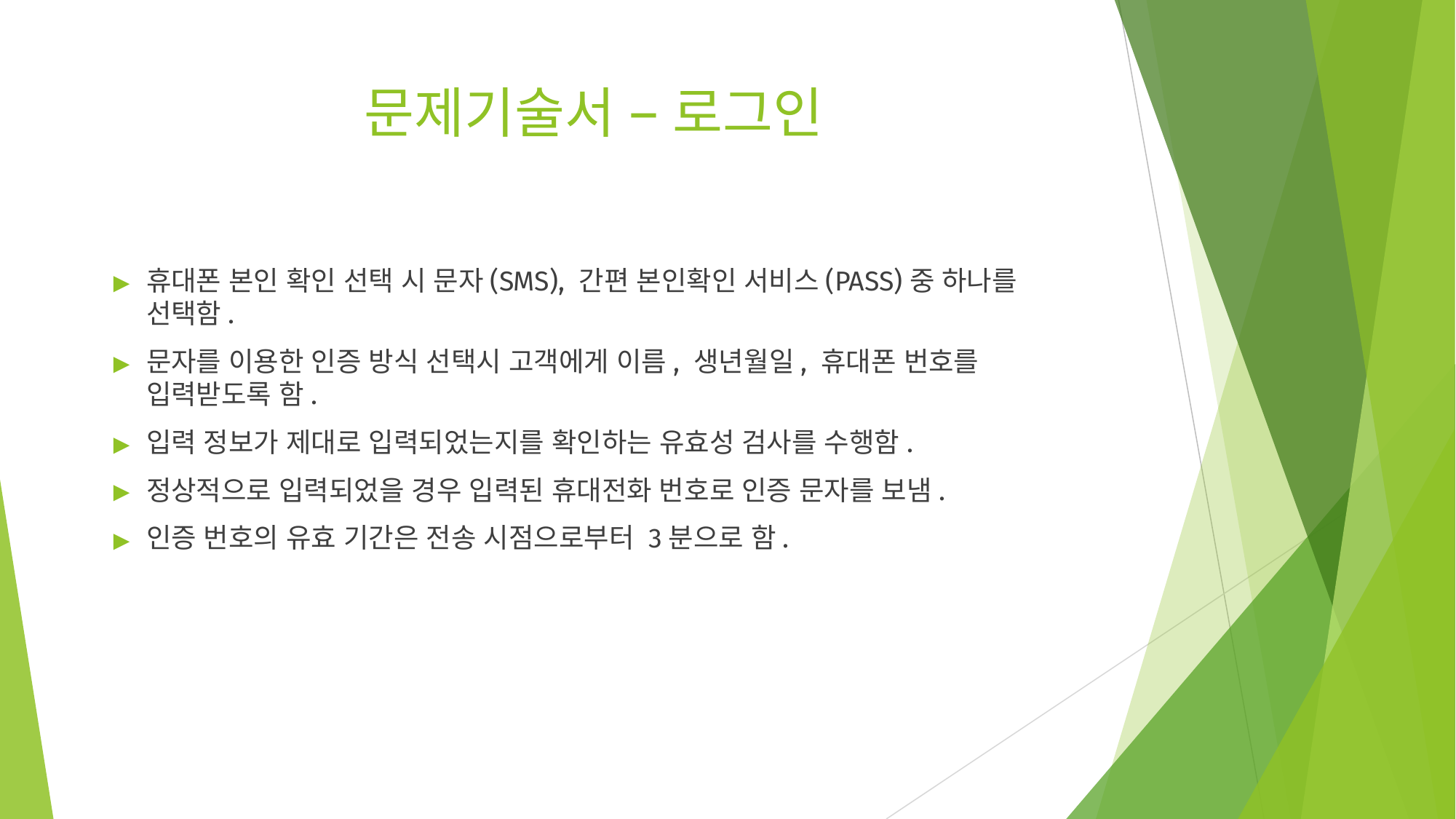

# 문제기술서 – 로그인
휴대폰 본인 확인 선택 시 문자(SMS), 간편 본인확인 서비스(PASS)중 하나를 선택함.
문자를 이용한 인증 방식 선택시 고객에게 이름, 생년월일, 휴대폰 번호를 입력받도록 함.
입력 정보가 제대로 입력되었는지를 확인하는 유효성 검사를 수행함.
정상적으로 입력되었을 경우 입력된 휴대전화 번호로 인증 문자를 보냄.
인증 번호의 유효 기간은 전송 시점으로부터 3분으로 함.